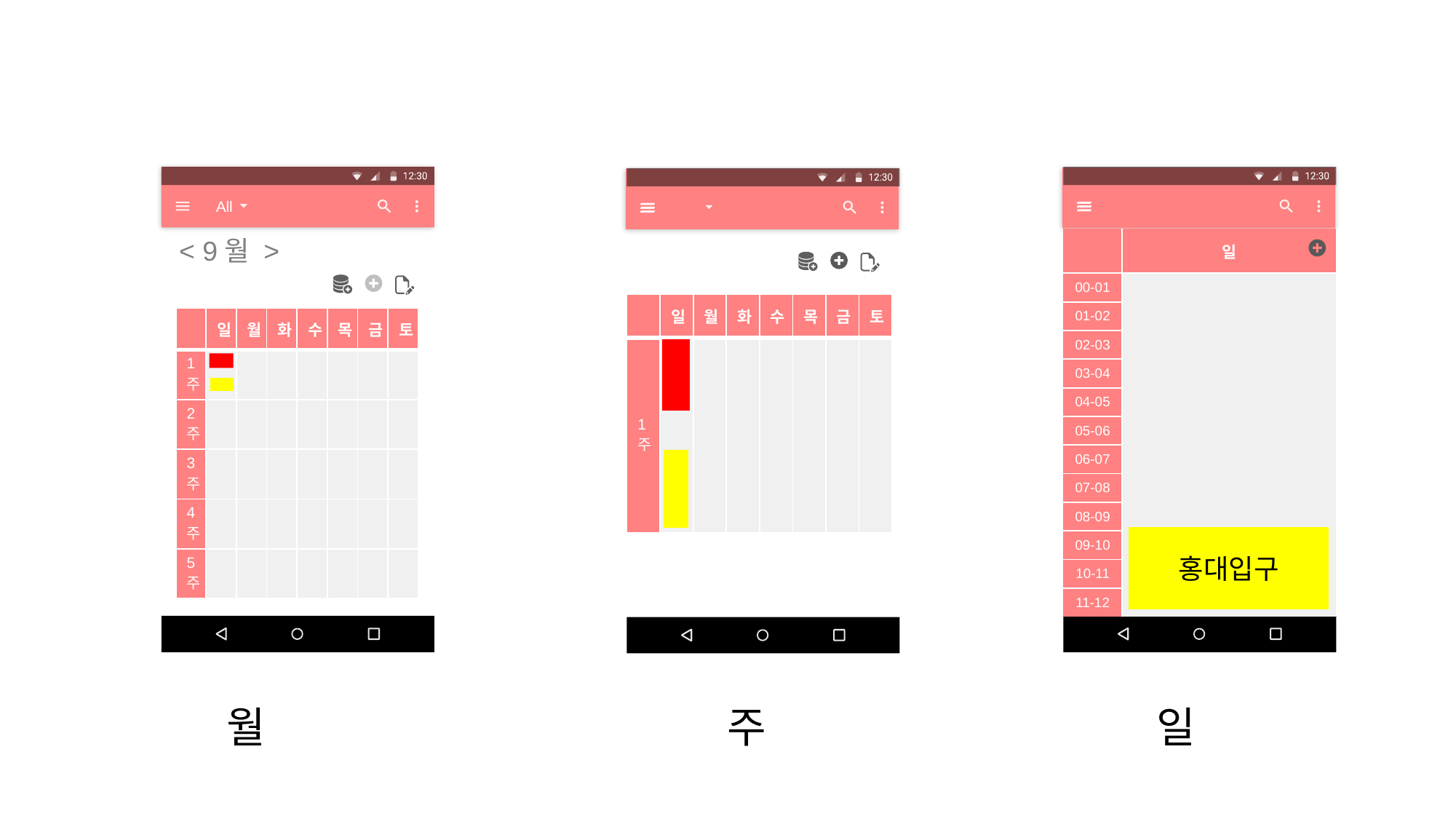

All

< 9월 >
|  | 일 |
| --- | --- |
| 00-01 |  |
| 01-02 |  |
| 02-03 |  |
| 03-04 |  |
| 04-05 |  |
| 05-06 |  |
| 06-07 |  |
| 07-08 |  |
| 08-09 |  |
| 09-10 |  |
| 10-11 |  |
| 11-12 |  |

|  | 일 | 월 | 화 | 수 | 목 | 금 | 토 |
| --- | --- | --- | --- | --- | --- | --- | --- |
| 1주 |  |  |  |  |  |  |  |
|  | 일 | 월 | 화 | 수 | 목 | 금 | 토 |
| --- | --- | --- | --- | --- | --- | --- | --- |
| 1주 |  |  |  |  |  |  |  |
| 2주 |  |  |  |  |  |  |  |
| 3주 |  |  |  |  |  |  |  |
| 4주 |  |  |  |  |  |  |  |
| 5주 |  |  |  |  |  |  |  |

홍대입구
월                                       주                                 일